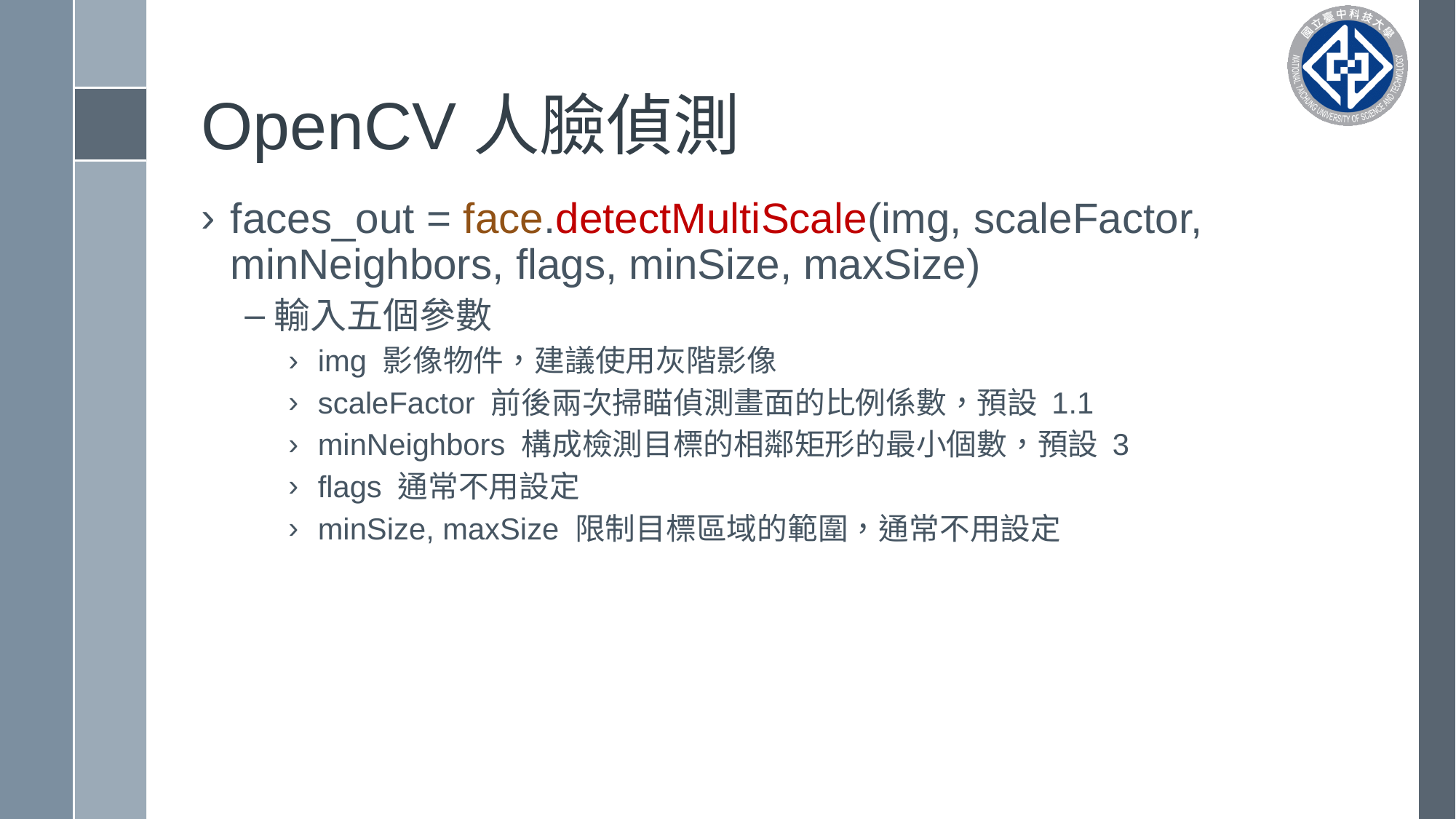

# OpenCV人臉偵測
faces_out = face.detectMultiScale(img, scaleFactor, minNeighbors, flags, minSize, maxSize)
輸入五個參數
img 影像物件，建議使用灰階影像
scaleFactor 前後兩次掃瞄偵測畫面的比例係數，預設 1.1
minNeighbors 構成檢測目標的相鄰矩形的最小個數，預設 3
flags 通常不用設定
minSize, maxSize 限制目標區域的範圍，通常不用設定